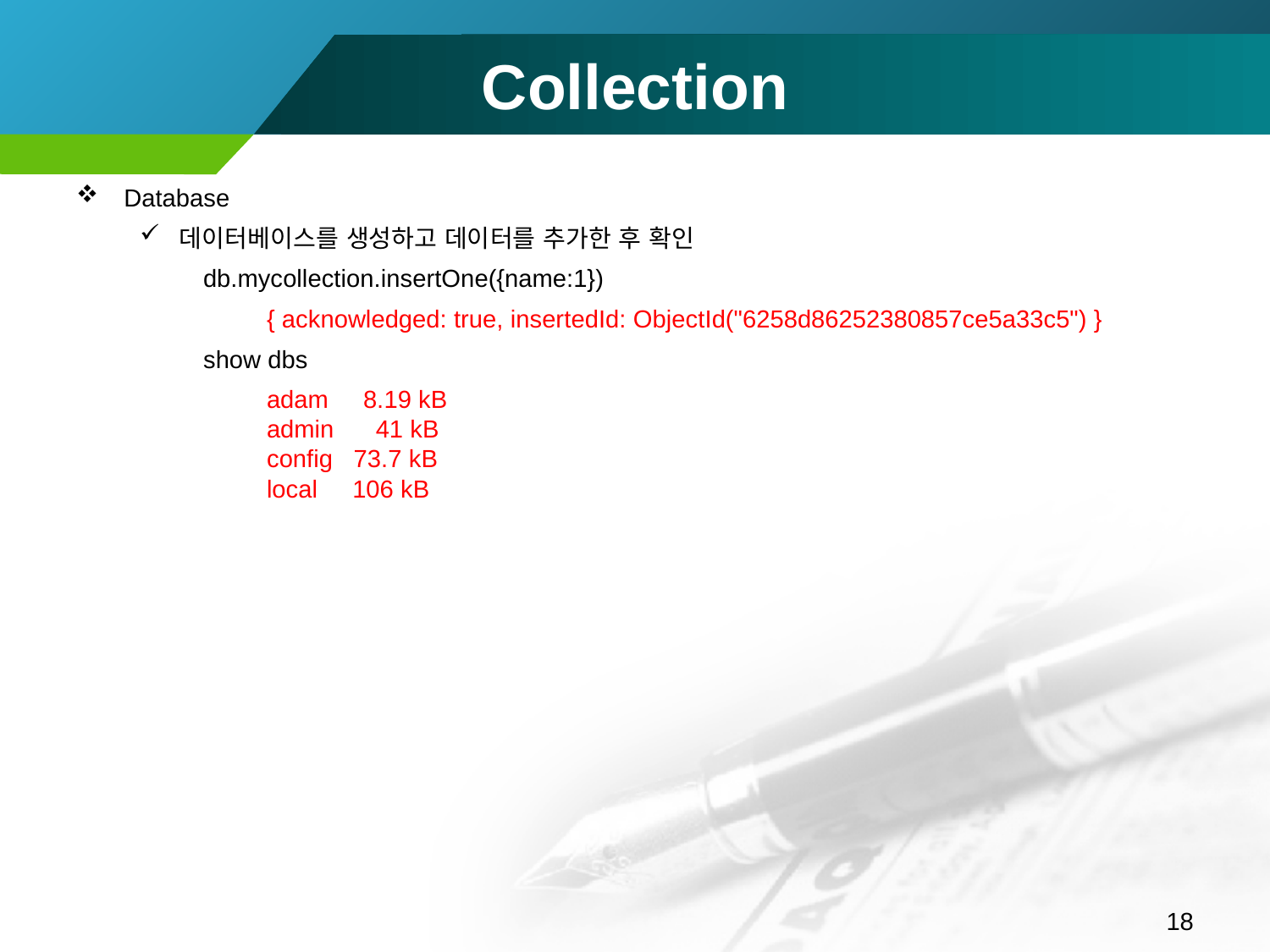

# Collection
Database
데이터베이스를 생성하고 데이터를 추가한 후 확인
db.mycollection.insertOne({name:1})
{ acknowledged: true, insertedId: ObjectId("6258d86252380857ce5a33c5") }
show dbs
adam     8.19 kB
admin      41 kB
config   73.7 kB
local     106 kB
18